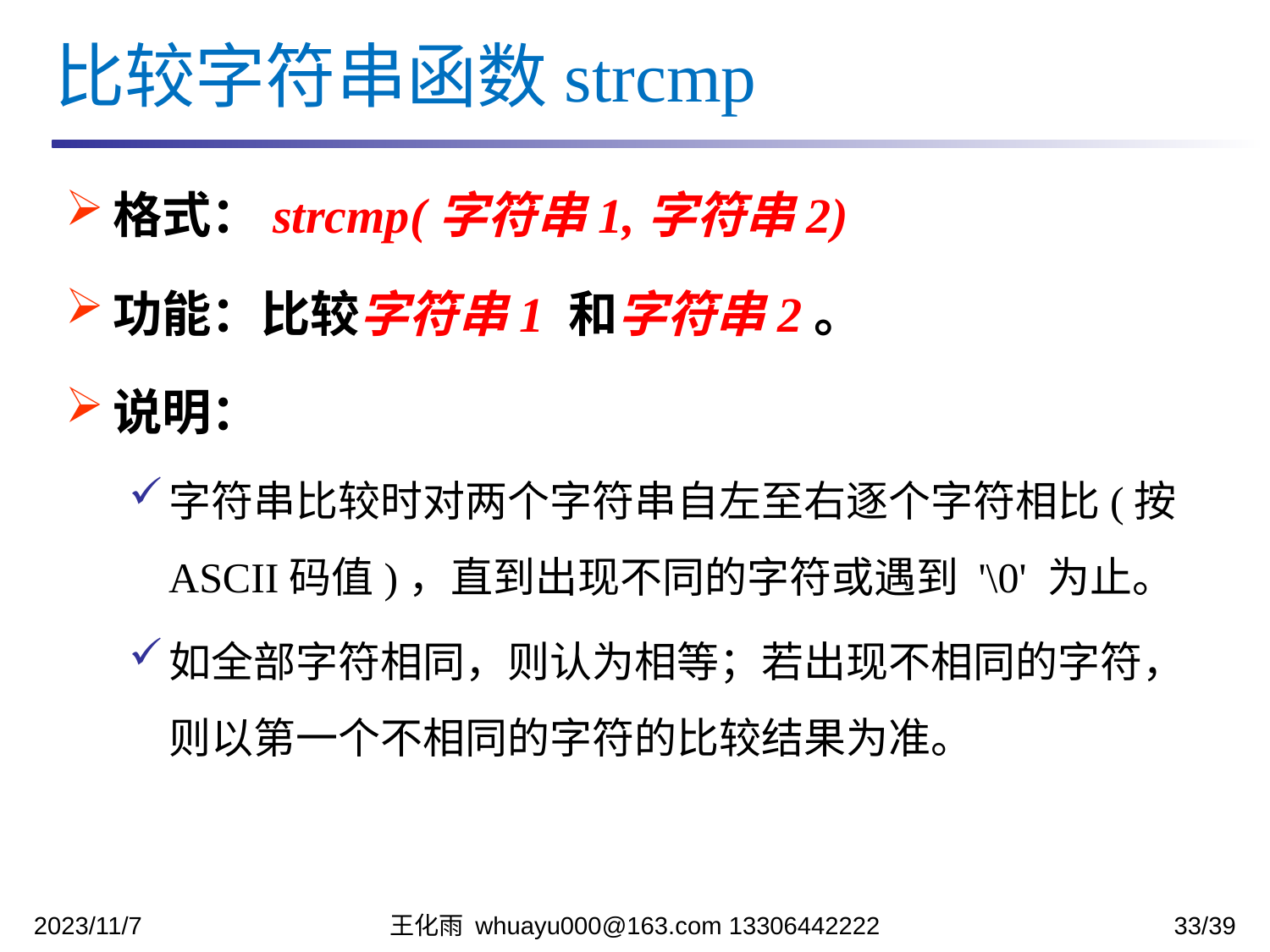

比较字符串函数strcmp
格式：strcmp(字符串1,字符串2)
功能：比较字符串1 和字符串2。
说明：
字符串比较时对两个字符串自左至右逐个字符相比(按ASCII码值)，直到出现不同的字符或遇到 '\0' 为止。
如全部字符相同，则认为相等；若出现不相同的字符，则以第一个不相同的字符的比较结果为准。
2023/11/7
王化雨 whuayu000@163.com 13306442222
33/39